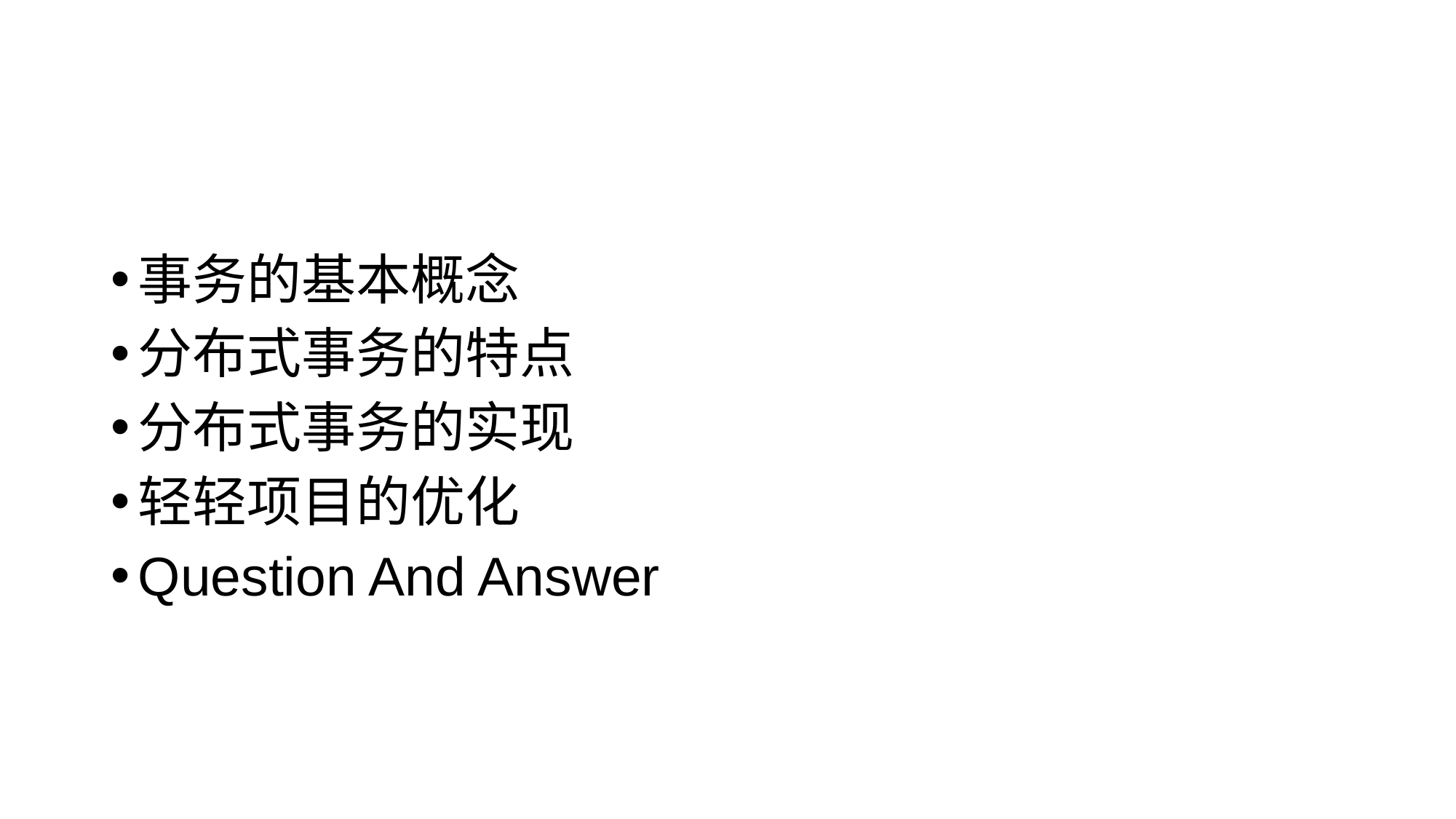

事务的基本概念
分布式事务的特点
分布式事务的实现
轻轻项目的优化
Question And Answer